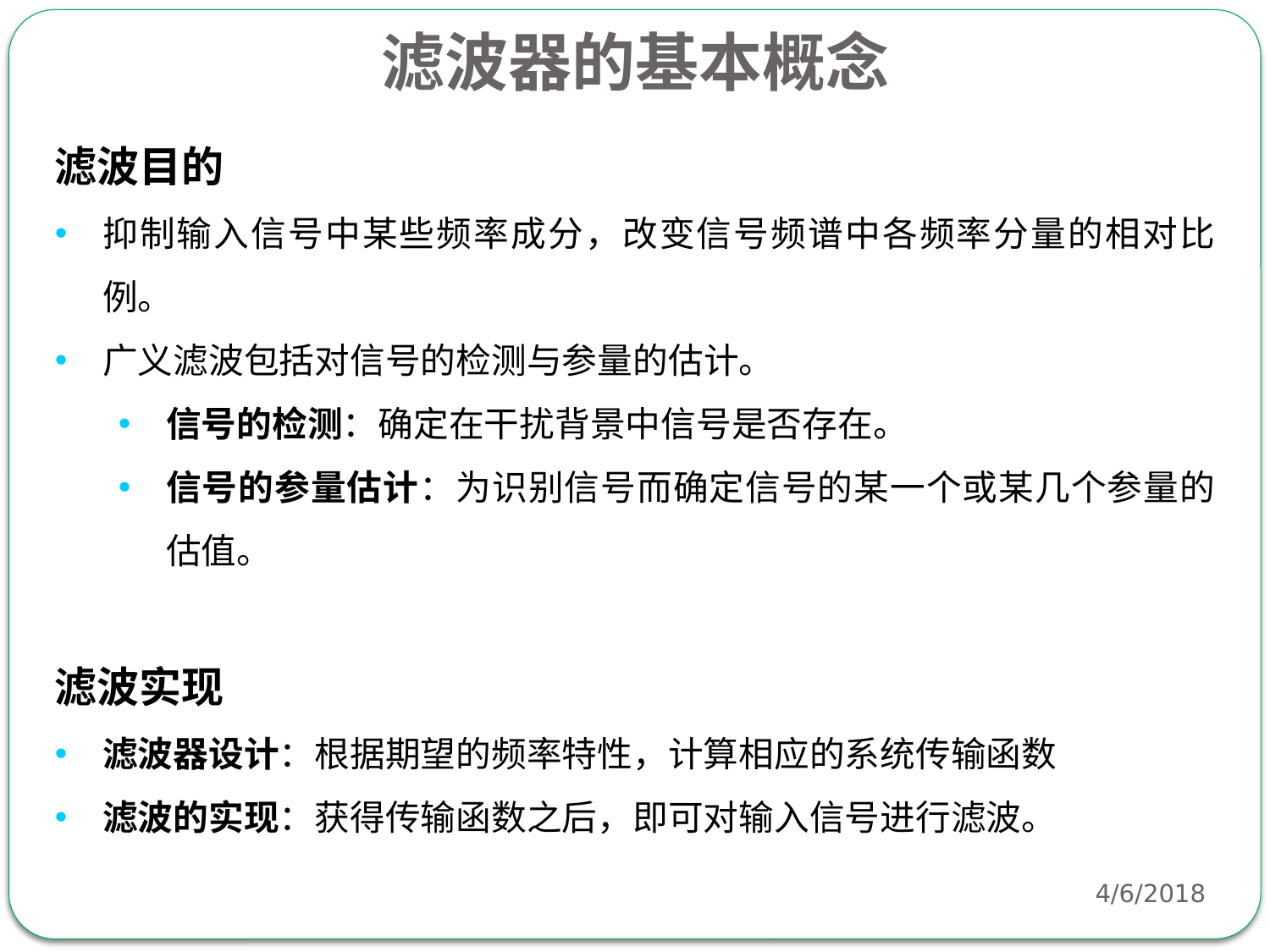

滤波器的基本概念
滤波目的
抑制输入信号中某些频率成分，改变信号频谱中各频率分量的相对比例。
广义滤波包括对信号的检测与参量的估计。
信号的检测：确定在干扰背景中信号是否存在。
信号的参量估计：为识别信号而确定信号的某一个或某几个参量的估值。

滤波实现
滤波器设计：根据期望的频率特性，计算相应的系统传输函数
滤波的实现：获得传输函数之后，即可对输入信号进行滤波。
4/6/2018